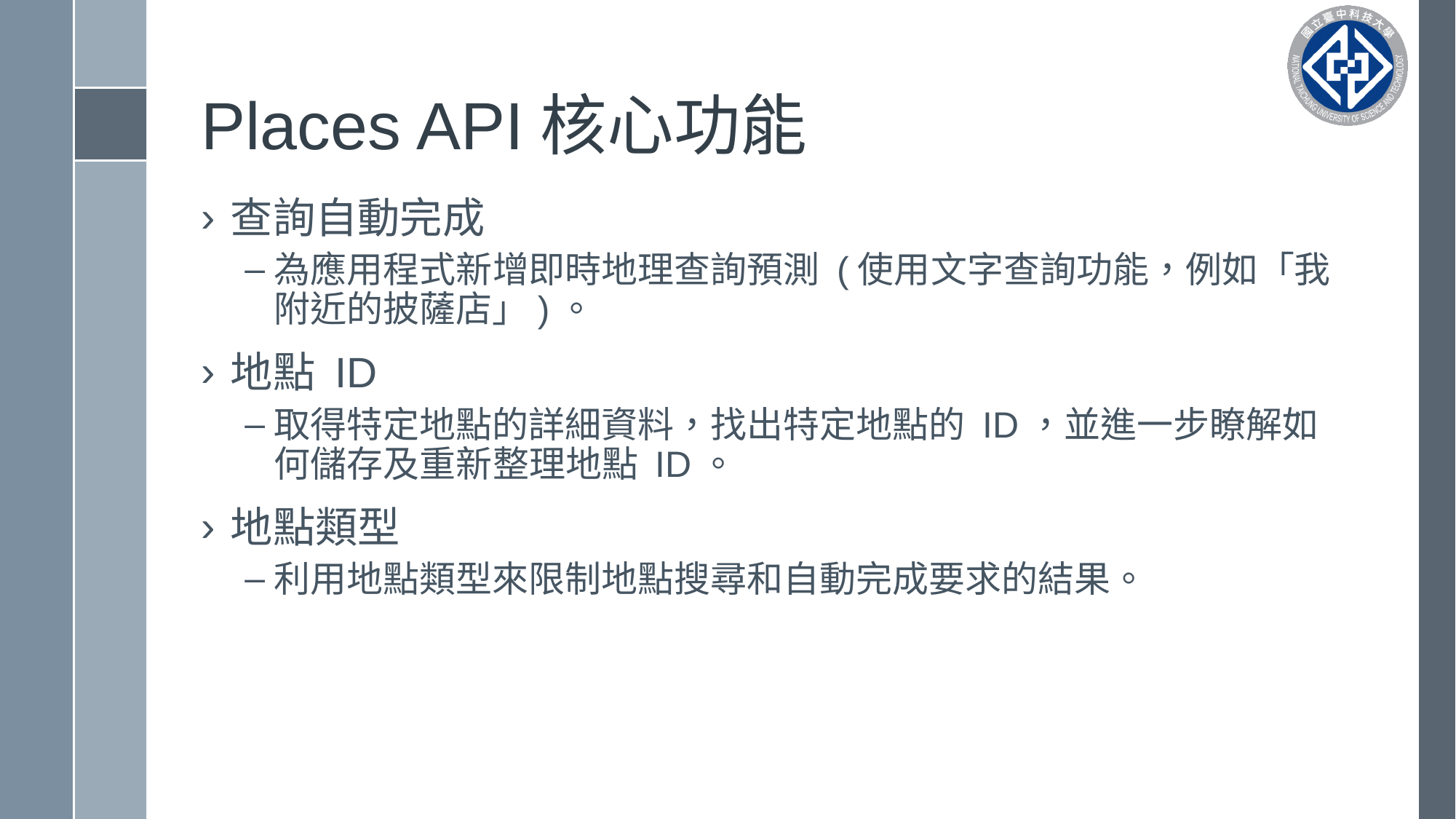

# Places API核心功能
查詢自動完成
為應用程式新增即時地理查詢預測 (使用文字查詢功能，例如「我附近的披薩店」)。
地點 ID
取得特定地點的詳細資料，找出特定地點的 ID，並進一步瞭解如何儲存及重新整理地點 ID。
地點類型
利用地點類型來限制地點搜尋和自動完成要求的結果。